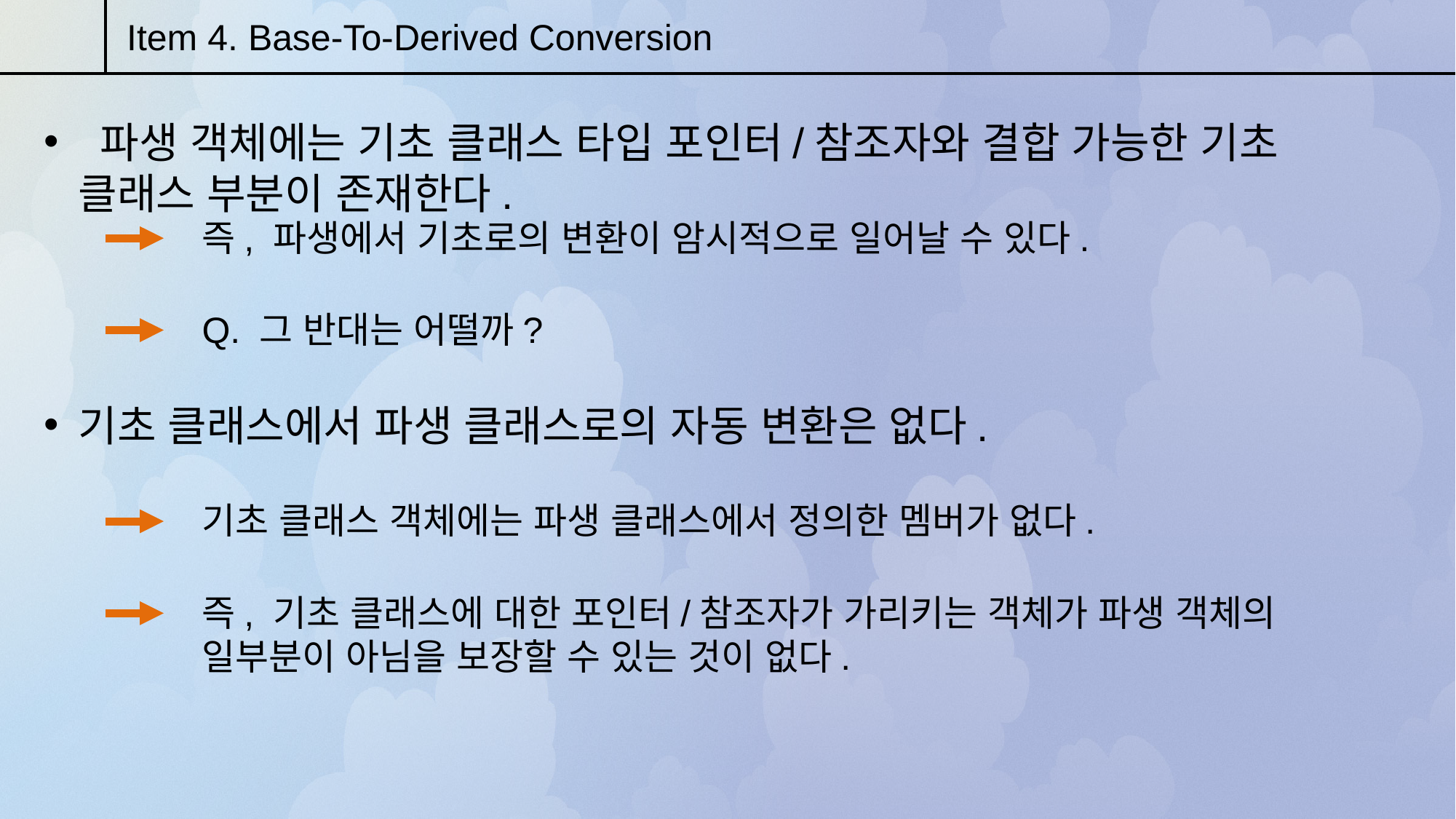

Item 4. Base-To-Derived Conversion
 파생 객체에는 기초 클래스 타입 포인터/참조자와 결합 가능한 기초 클래스 부분이 존재한다.
즉, 파생에서 기초로의 변환이 암시적으로 일어날 수 있다.
Q. 그 반대는 어떨까?
기초 클래스에서 파생 클래스로의 자동 변환은 없다.
기초 클래스 객체에는 파생 클래스에서 정의한 멤버가 없다.
즉, 기초 클래스에 대한 포인터/참조자가 가리키는 객체가 파생 객체의 일부분이 아님을 보장할 수 있는 것이 없다.